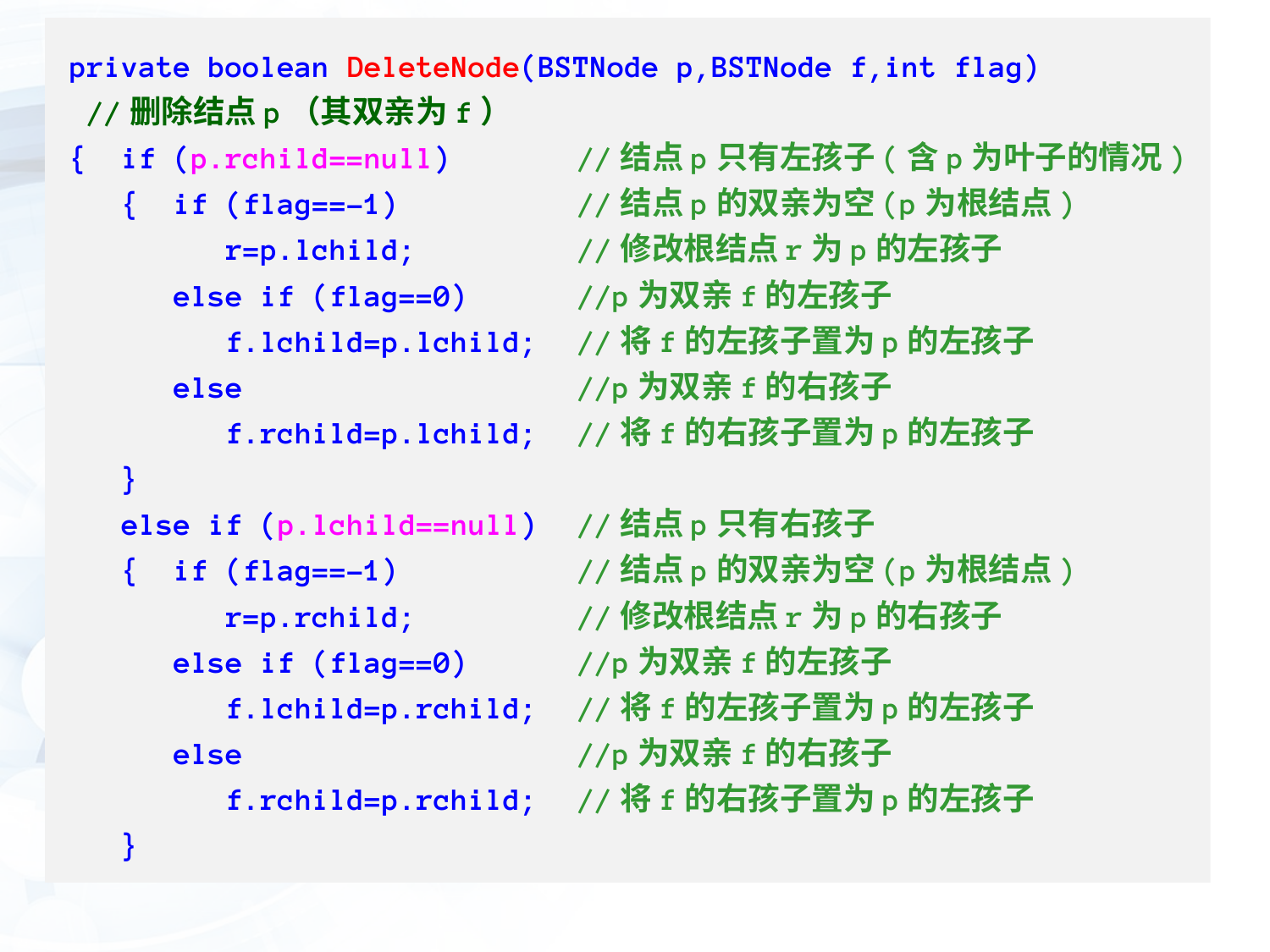

private boolean DeleteNode(BSTNode p,BSTNode f,int flag)
 //删除结点p（其双亲为f）
{  if (p.rchild==null)	//结点p只有左孩子(含p为叶子的情况)
   {  if (flag==-1)		//结点p的双亲为空(p为根结点)
         r=p.lchild;		//修改根结点r为p的左孩子
      else if (flag==0)	//p为双亲f的左孩子
         f.lchild=p.lchild;	//将f的左孩子置为p的左孩子
      else			//p为双亲f的右孩子
         f.rchild=p.lchild;	//将f的右孩子置为p的左孩子
   }
   else if (p.lchild==null)	//结点p只有右孩子
   {  if (flag==-1)		//结点p的双亲为空(p为根结点)
         r=p.rchild;		//修改根结点r为p的右孩子
      else if (flag==0)	//p为双亲f的左孩子
         f.lchild=p.rchild;	//将f的左孩子置为p的左孩子
      else			//p为双亲f的右孩子
         f.rchild=p.rchild;	//将f的右孩子置为p的左孩子
   }